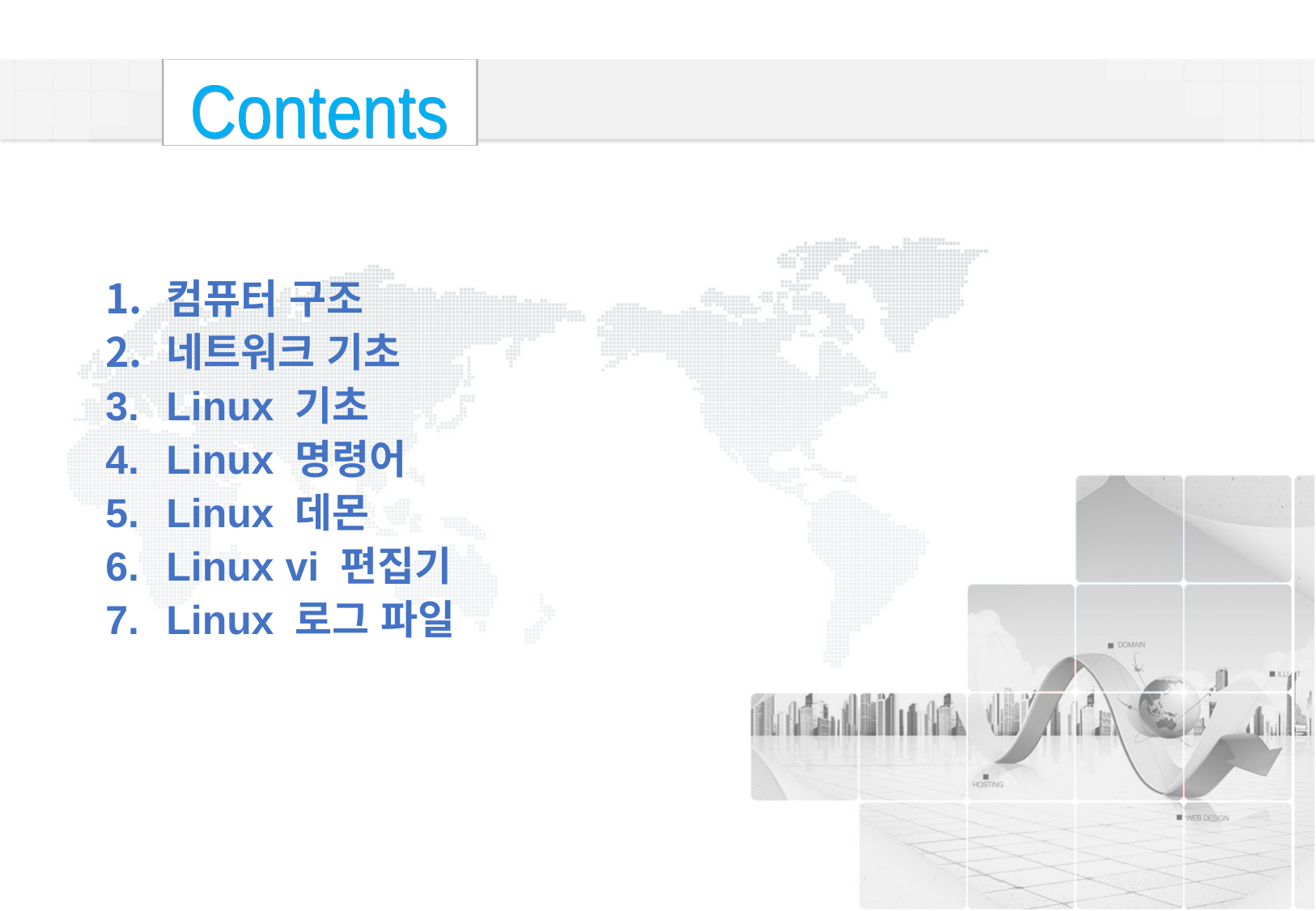

컴퓨터 구조
네트워크 기초
Linux 기초
Linux 명령어
Linux 데몬
Linux vi 편집기
Linux 로그 파일